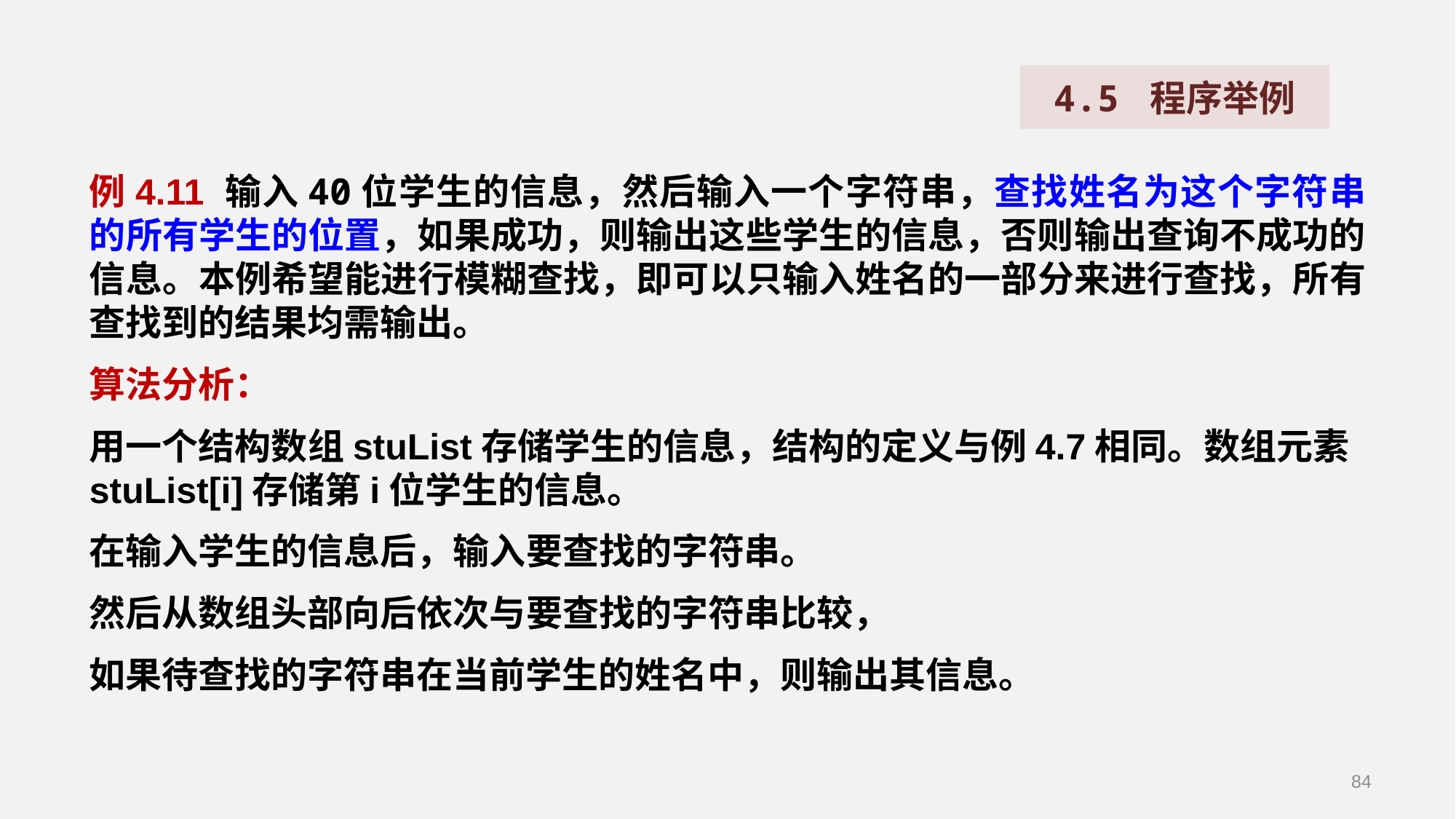

4.5 程序举例
例4.11 输入40位学生的信息，然后输入一个字符串，查找姓名为这个字符串的所有学生的位置，如果成功，则输出这些学生的信息，否则输出查询不成功的信息。本例希望能进行模糊查找，即可以只输入姓名的一部分来进行查找，所有查找到的结果均需输出。
算法分析：
用一个结构数组stuList存储学生的信息，结构的定义与例4.7相同。数组元素stuList[i]存储第i位学生的信息。
在输入学生的信息后，输入要查找的字符串。
然后从数组头部向后依次与要查找的字符串比较，
如果待查找的字符串在当前学生的姓名中，则输出其信息。
84